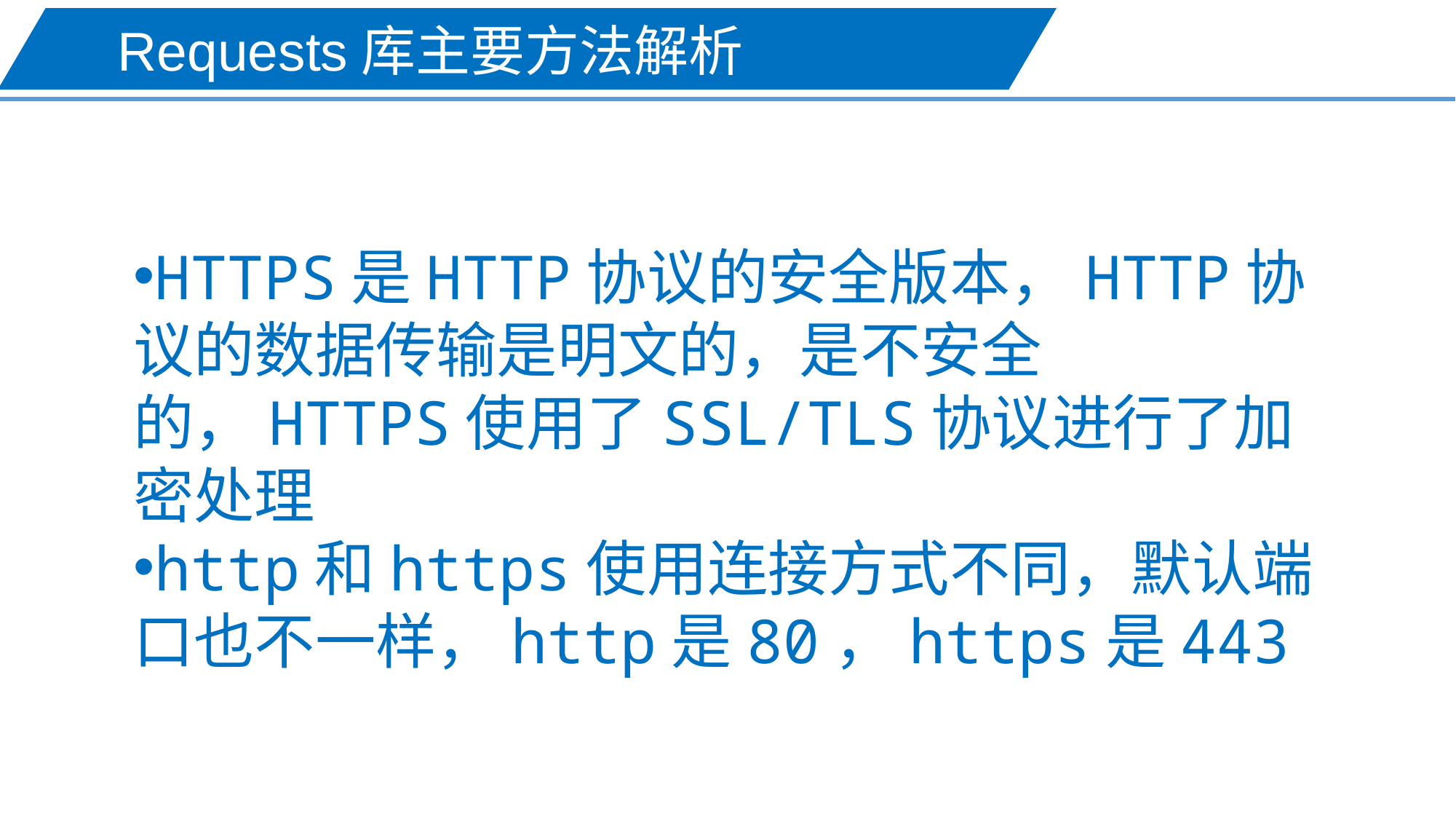

Requests库主要方法解析
HTTPS是HTTP协议的安全版本，HTTP协议的数据传输是明文的，是不安全的，HTTPS使用了SSL/TLS协议进行了加密处理
http和https使用连接方式不同，默认端口也不一样，http是80，https是443